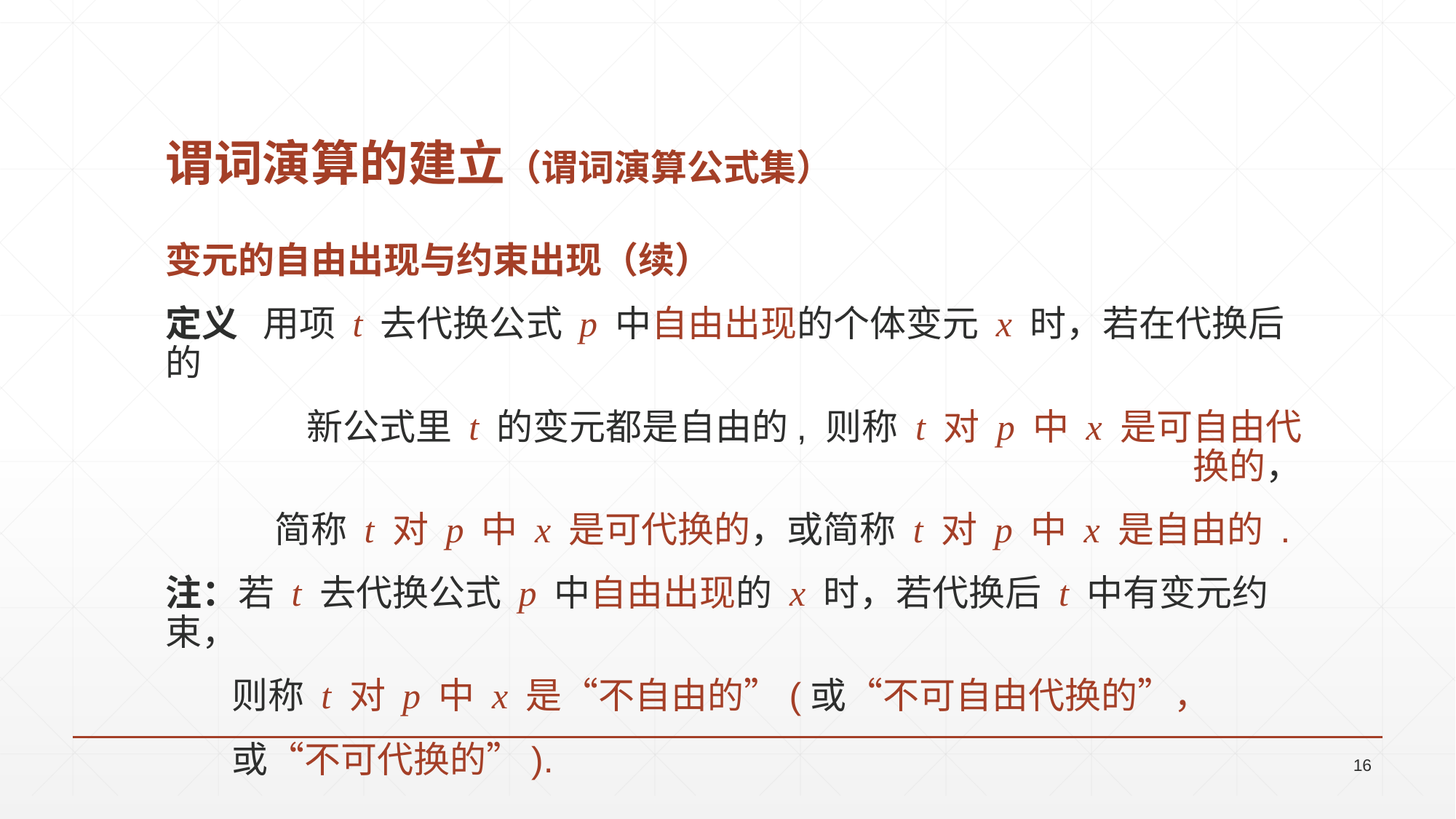

# 谓词演算的建立（谓词演算公式集）
变元的自由出现与约束出现（续）
定义   用项 t 去代换公式 p 中自由出现的个体变元 x 时，若在代换后的
	新公式里 t 的变元都是自由的, 则称 t 对 p 中 x 是可自由代换的，
	简称 t 对 p 中 x 是可代换的，或简称 t 对 p 中 x 是自由的 .
注：若 t 去代换公式 p 中自由出现的 x 时，若代换后 t 中有变元约束，
       则称 t 对 p 中 x 是“不自由的”(或“不可自由代换的”，
       或“不可代换的”).
16